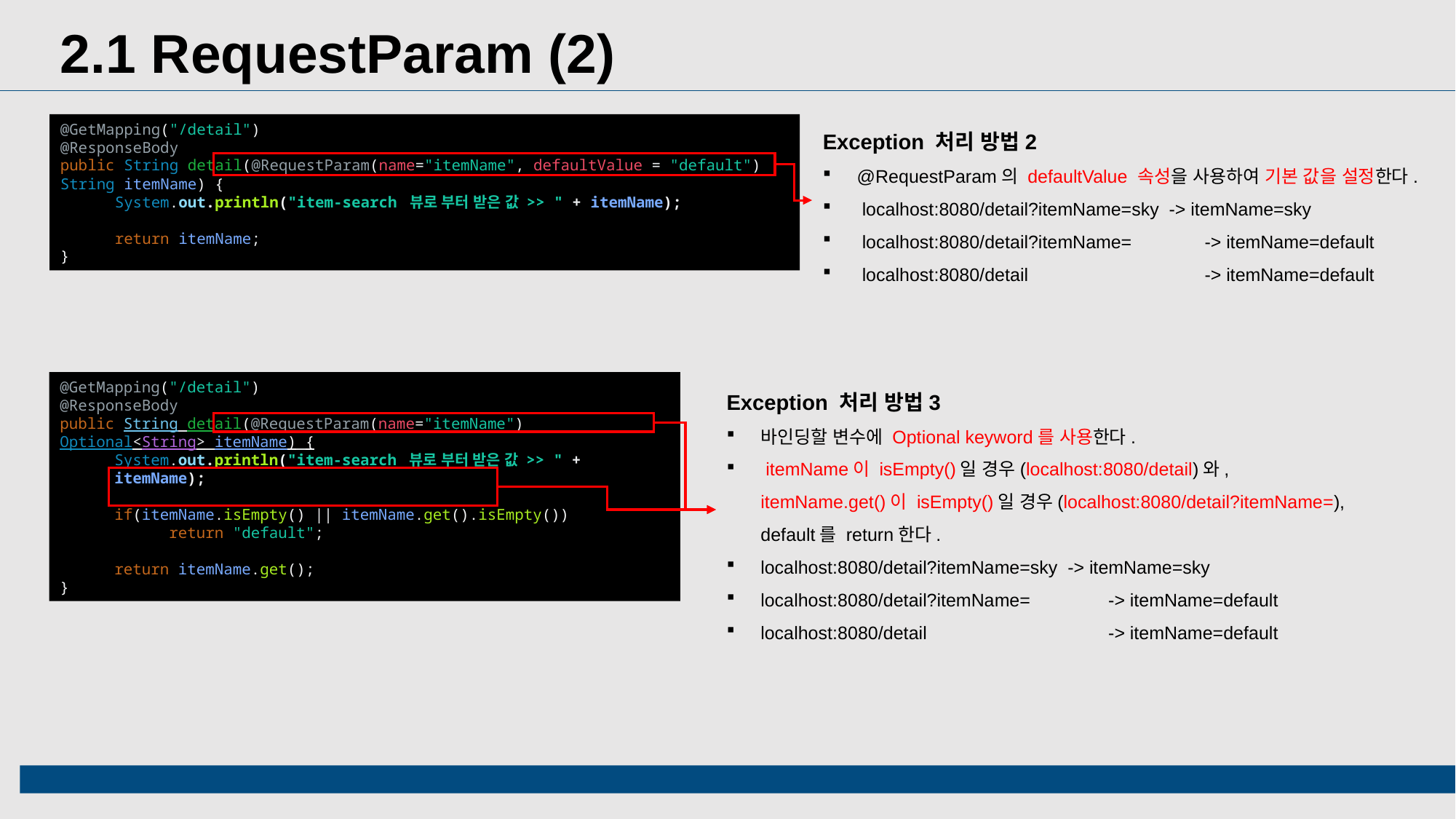

2.1 RequestParam (2)
Exception 처리 방법2
@RequestParam의 defaultValue 속성을 사용하여 기본 값을 설정한다.
 localhost:8080/detail?itemName=sky  -> itemName=sky
 localhost:8080/detail?itemName= 	    -> itemName=default
 localhost:8080/detail		    -> itemName=default
@GetMapping("/detail")
@ResponseBody
public String detail(@RequestParam(name="itemName", defaultValue = "default") String itemName) {
System.out.println("item-search 뷰로 부터 받은 값 >> " + itemName);

return itemName;
}

Exception 처리 방법3
바인딩할 변수에 Optional keyword를 사용한다.
 itemName이 isEmpty()일 경우(localhost:8080/detail)와,             itemName.get()이 isEmpty()일 경우(localhost:8080/detail?itemName=), default를 return한다.
localhost:8080/detail?itemName=sky  -> itemName=sky
localhost:8080/detail?itemName= 	    -> itemName=default
localhost:8080/detail		    -> itemName=default
@GetMapping("/detail")
@ResponseBody
public String detail(@RequestParam(name="itemName") Optional<String> itemName) {
System.out.println("item-search 뷰로 부터 받은 값 >> " + itemName);

if(itemName.isEmpty() || itemName.get().isEmpty())
return "default";

return itemName.get();
}